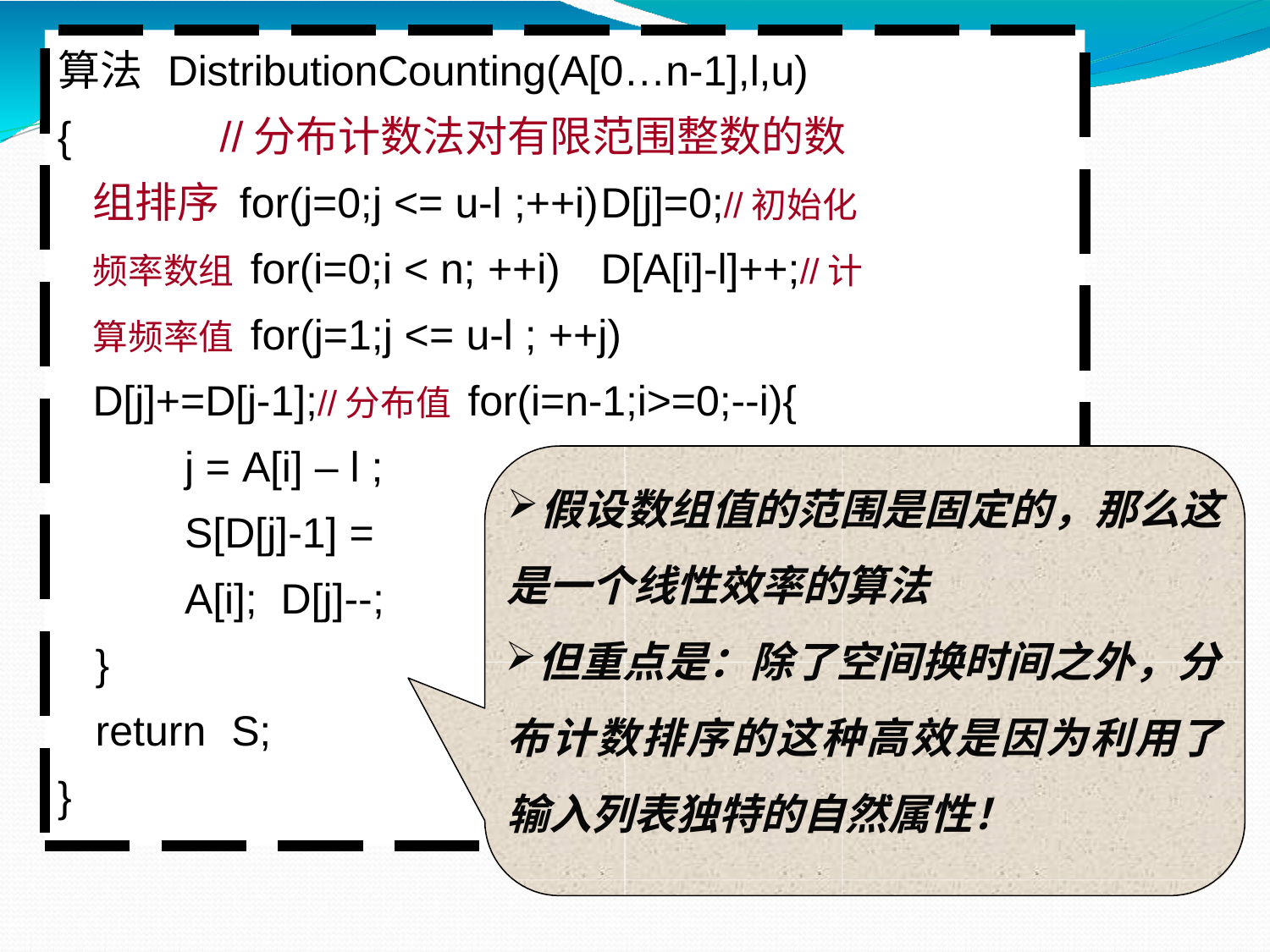

算法	DistributionCounting(A[0…n-1],l,u)
{		//分布计数法对有限范围整数的数组排序 for(j=0;j <= u-l ;++i)	D[j]=0;//初始化频率数组 for(i=0;i < n; ++i)	D[A[i]-l]++;//计算频率值 for(j=1;j <= u-l ; ++j)		D[j]+=D[j-1];//分布值 for(i=n-1;i>=0;--i){

j = A[i] – l ;  S[D[j]-1] = A[i];  D[j]--;

假设数组值的范围是固定的，那么这
是一个线性效率的算法
但重点是：除了空间换时间之外，分 布计数排序的这种高效是因为利用了
}
return	S;
}
输入列表独特的自然属性！